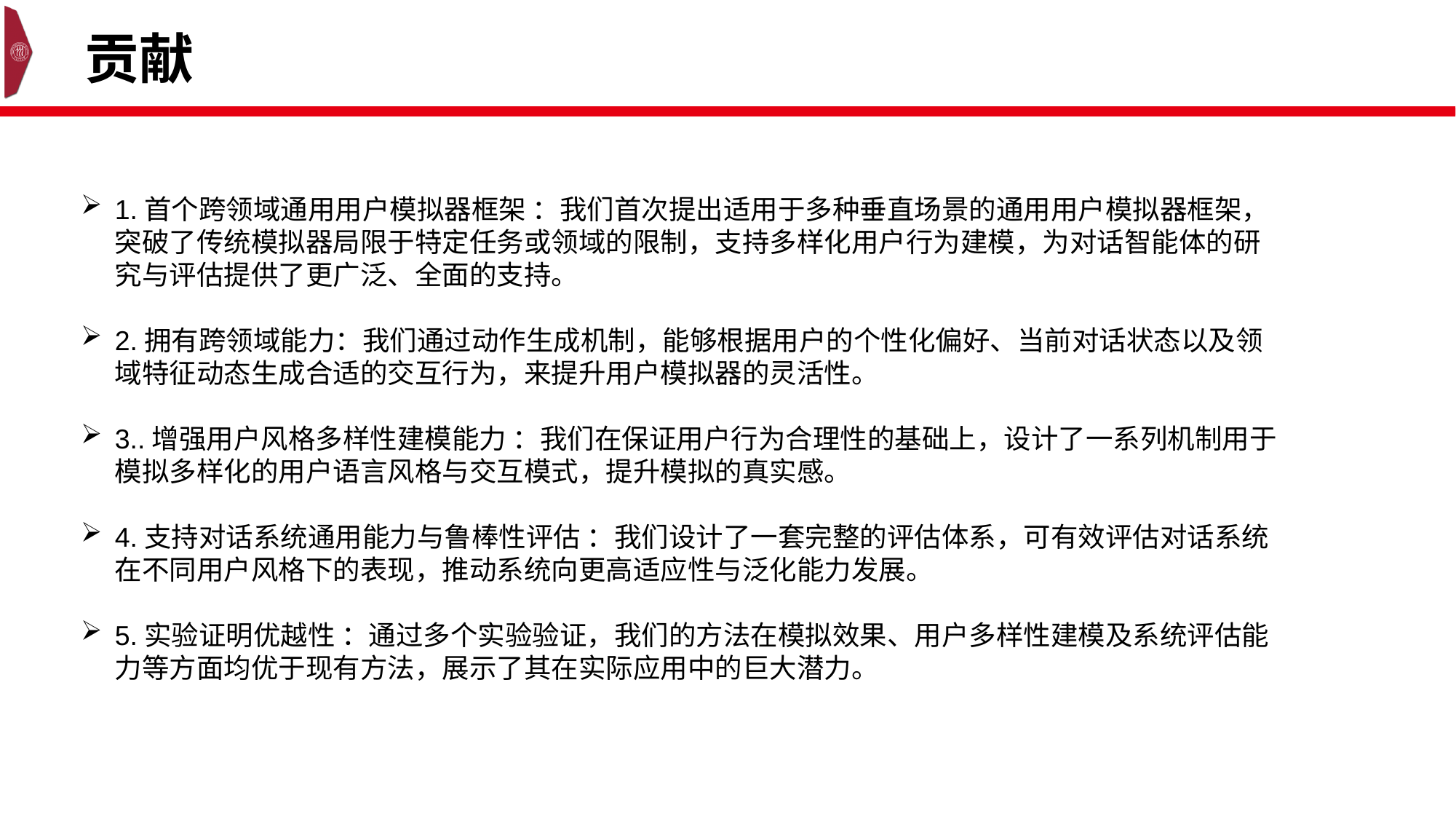

贡献
1.首个跨领域通用用户模拟器框架 ：我们首次提出适用于多种垂直场景的通用用户模拟器框架，突破了传统模拟器局限于特定任务或领域的限制，支持多样化用户行为建模，为对话智能体的研究与评估提供了更广泛、全面的支持。

2.拥有跨领域能力：我们通过动作生成机制，能够根据用户的个性化偏好、当前对话状态以及领域特征动态生成合适的交互行为，来提升用户模拟器的灵活性。

3..增强用户风格多样性建模能力 ：我们在保证用户行为合理性的基础上，设计了一系列机制用于模拟多样化的用户语言风格与交互模式，提升模拟的真实感。

4.支持对话系统通用能力与鲁棒性评估 ：我们设计了一套完整的评估体系，可有效评估对话系统在不同用户风格下的表现，推动系统向更高适应性与泛化能力发展。

5.实验证明优越性 ：通过多个实验验证，我们的方法在模拟效果、用户多样性建模及系统评估能力等方面均优于现有方法，展示了其在实际应用中的巨大潜力。